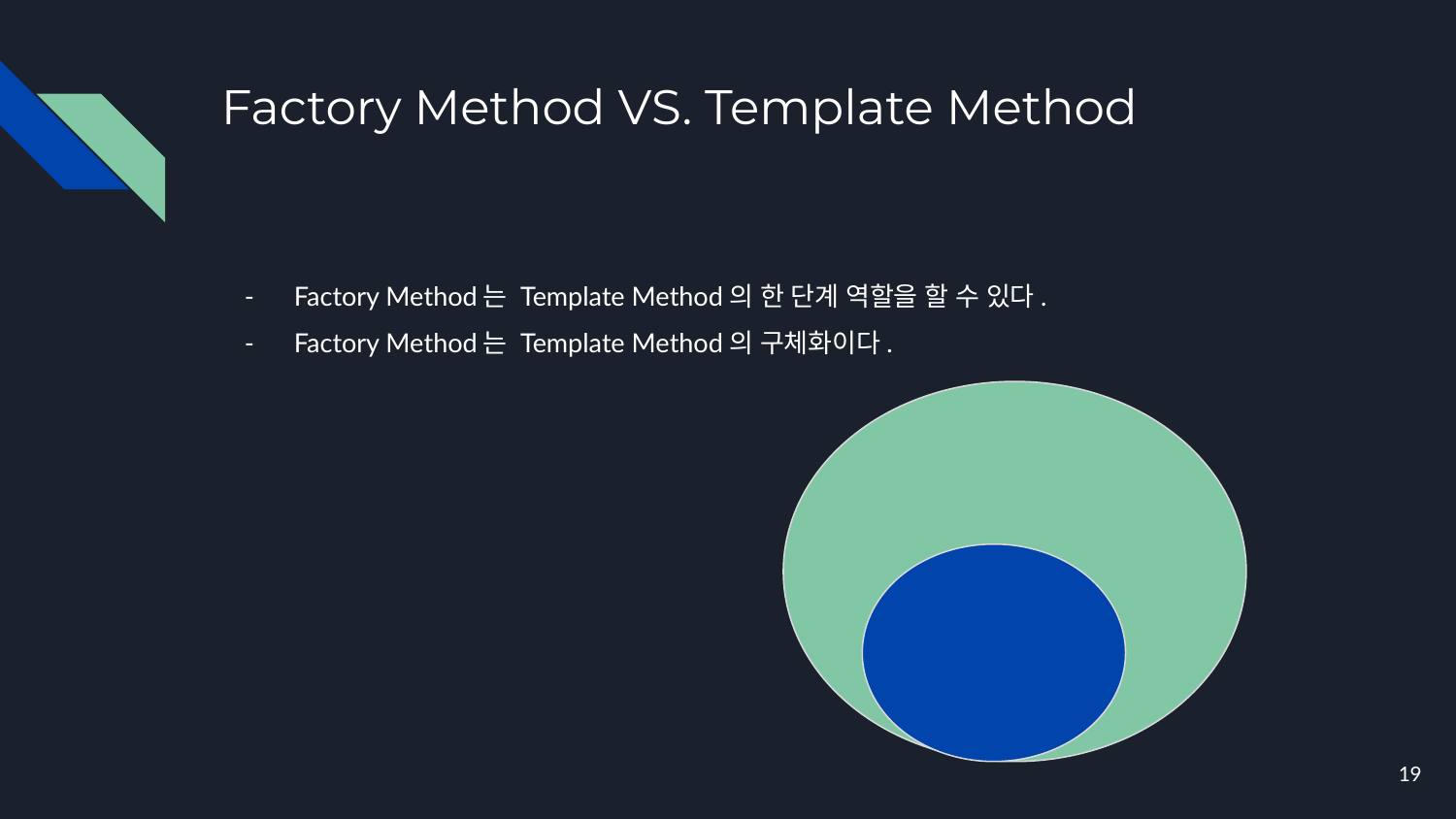

# Factory Method VS. Template Method
Factory Method는 Template Method의 한 단계 역할을 할 수 있다.
Factory Method는 Template Method의 구체화이다.

19